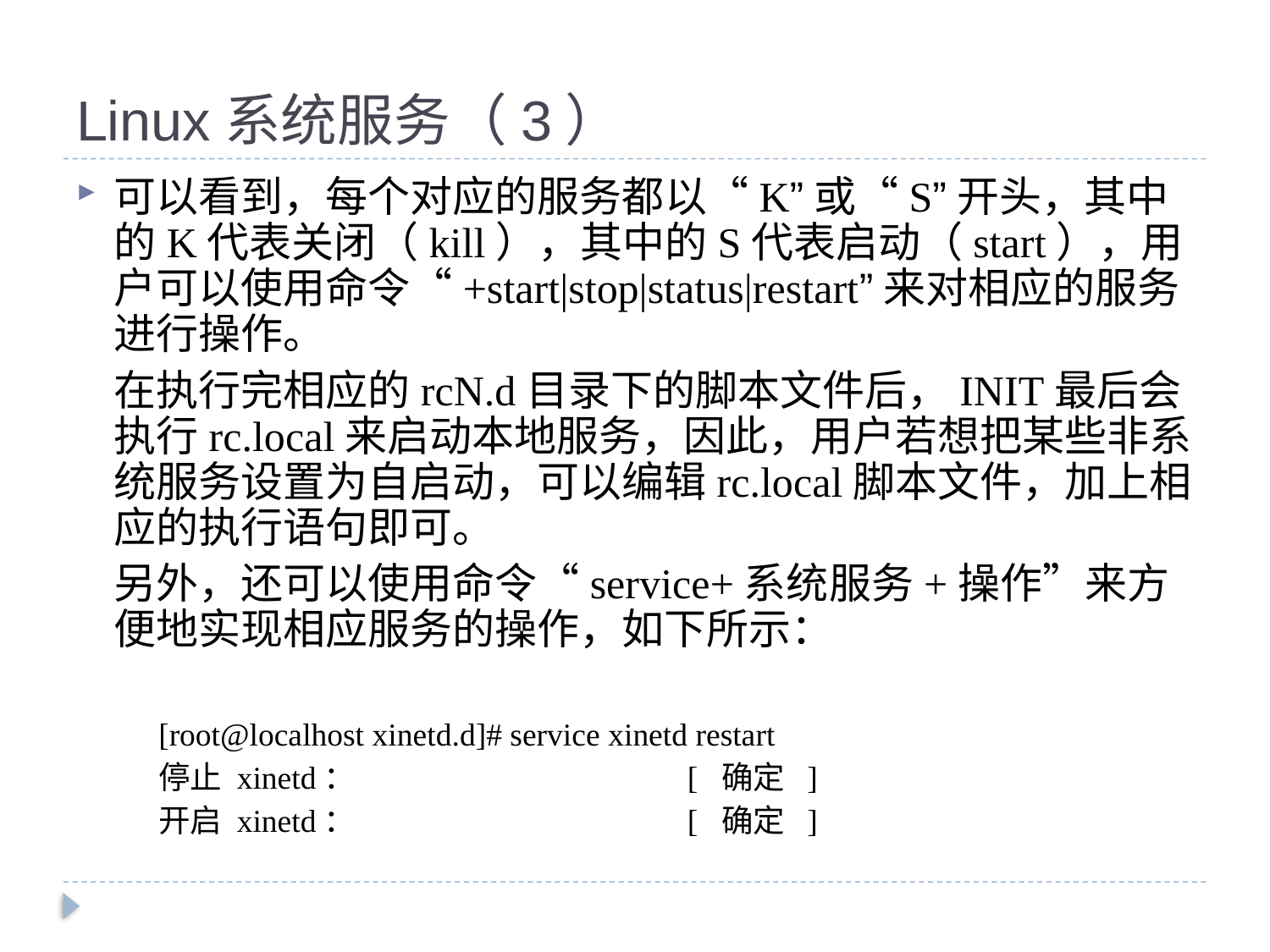

# Linux系统服务（3）
可以看到，每个对应的服务都以“K”或“S”开头，其中的K代表关闭（kill），其中的S代表启动（start），用户可以使用命令“+start|stop|status|restart”来对相应的服务进行操作。
	在执行完相应的rcN.d目录下的脚本文件后，INIT最后会执行rc.local来启动本地服务，因此，用户若想把某些非系统服务设置为自启动，可以编辑rc.local脚本文件，加上相应的执行语句即可。
	另外，还可以使用命令“service+系统服务+操作”来方便地实现相应服务的操作，如下所示：

[root@localhost xinetd.d]# service xinetd restart
停止 xinetd：                                             [  确定  ]
开启 xinetd：                                             [  确定  ]